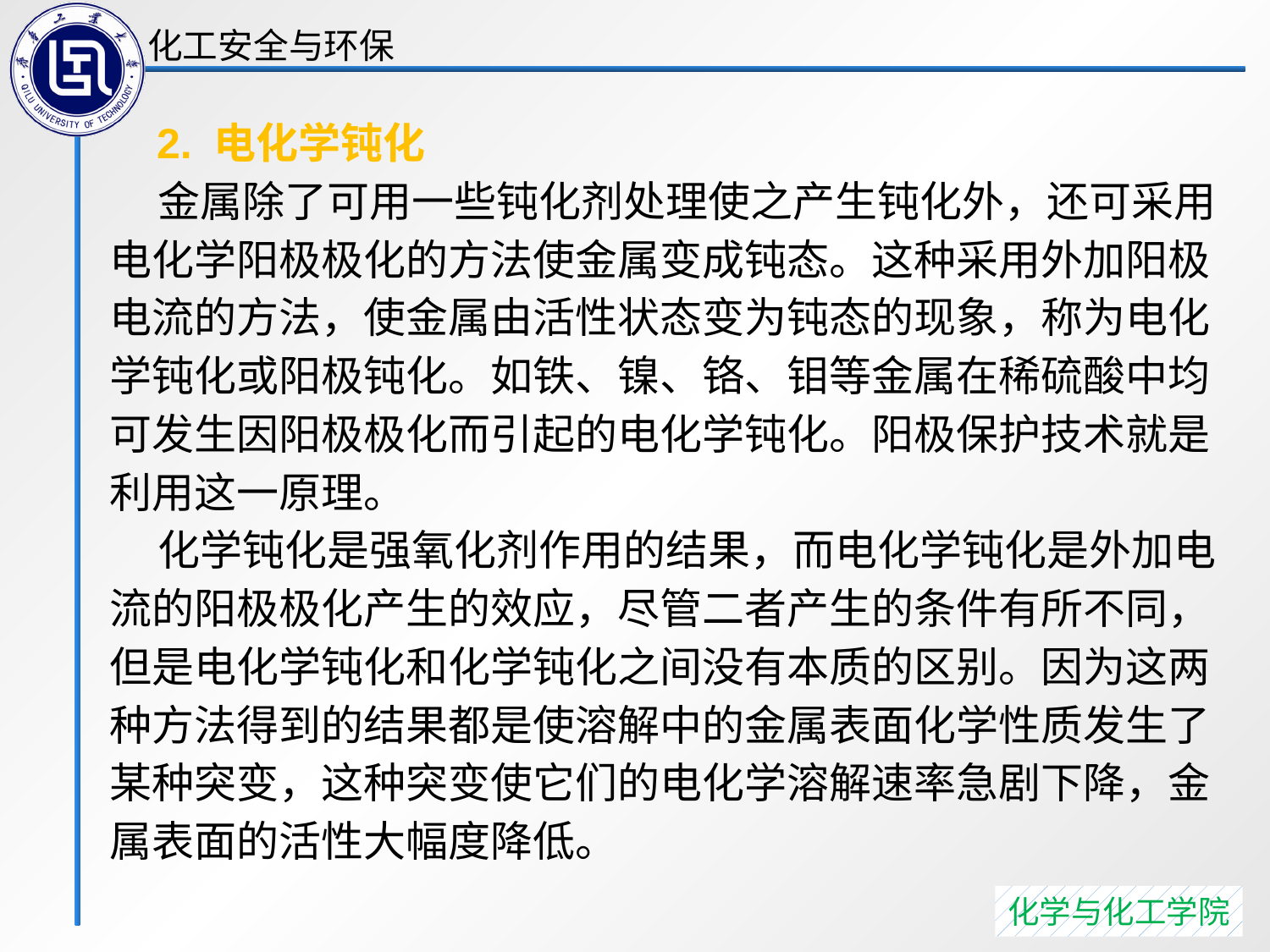

2. 电化学钝化
    金属除了可用一些钝化剂处理使之产生钝化外，还可采用电化学阳极极化的方法使金属变成钝态。这种采用外加阳极电流的方法，使金属由活性状态变为钝态的现象，称为电化学钝化或阳极钝化。如铁、镍、铬、钼等金属在稀硫酸中均可发生因阳极极化而引起的电化学钝化。阳极保护技术就是利用这一原理。
    化学钝化是强氧化剂作用的结果，而电化学钝化是外加电流的阳极极化产生的效应，尽管二者产生的条件有所不同，但是电化学钝化和化学钝化之间没有本质的区别。因为这两种方法得到的结果都是使溶解中的金属表面化学性质发生了某种突变，这种突变使它们的电化学溶解速率急剧下降，金属表面的活性大幅度降低。